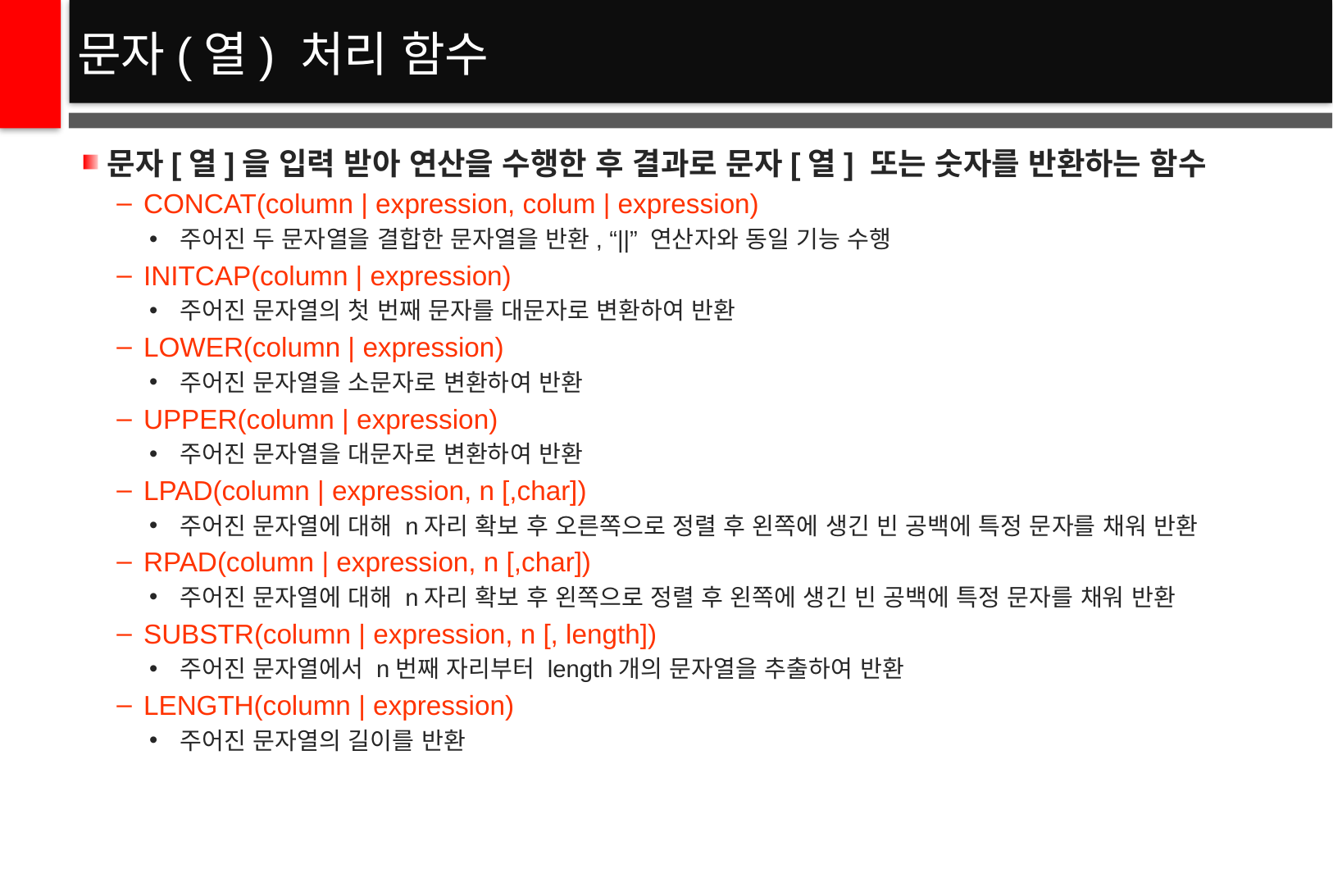

# 문자(열) 처리 함수
문자[열]을 입력 받아 연산을 수행한 후 결과로 문자[열] 또는 숫자를 반환하는 함수
CONCAT(column | expression, colum | expression)
주어진 두 문자열을 결합한 문자열을 반환, “||” 연산자와 동일 기능 수행
INITCAP(column | expression)
주어진 문자열의 첫 번째 문자를 대문자로 변환하여 반환
LOWER(column | expression)
주어진 문자열을 소문자로 변환하여 반환
UPPER(column | expression)
주어진 문자열을 대문자로 변환하여 반환
LPAD(column | expression, n [,char])
주어진 문자열에 대해 n자리 확보 후 오른쪽으로 정렬 후 왼쪽에 생긴 빈 공백에 특정 문자를 채워 반환
RPAD(column | expression, n [,char])
주어진 문자열에 대해 n자리 확보 후 왼쪽으로 정렬 후 왼쪽에 생긴 빈 공백에 특정 문자를 채워 반환
SUBSTR(column | expression, n [, length])
주어진 문자열에서 n번째 자리부터 length개의 문자열을 추출하여 반환
LENGTH(column | expression)
주어진 문자열의 길이를 반환